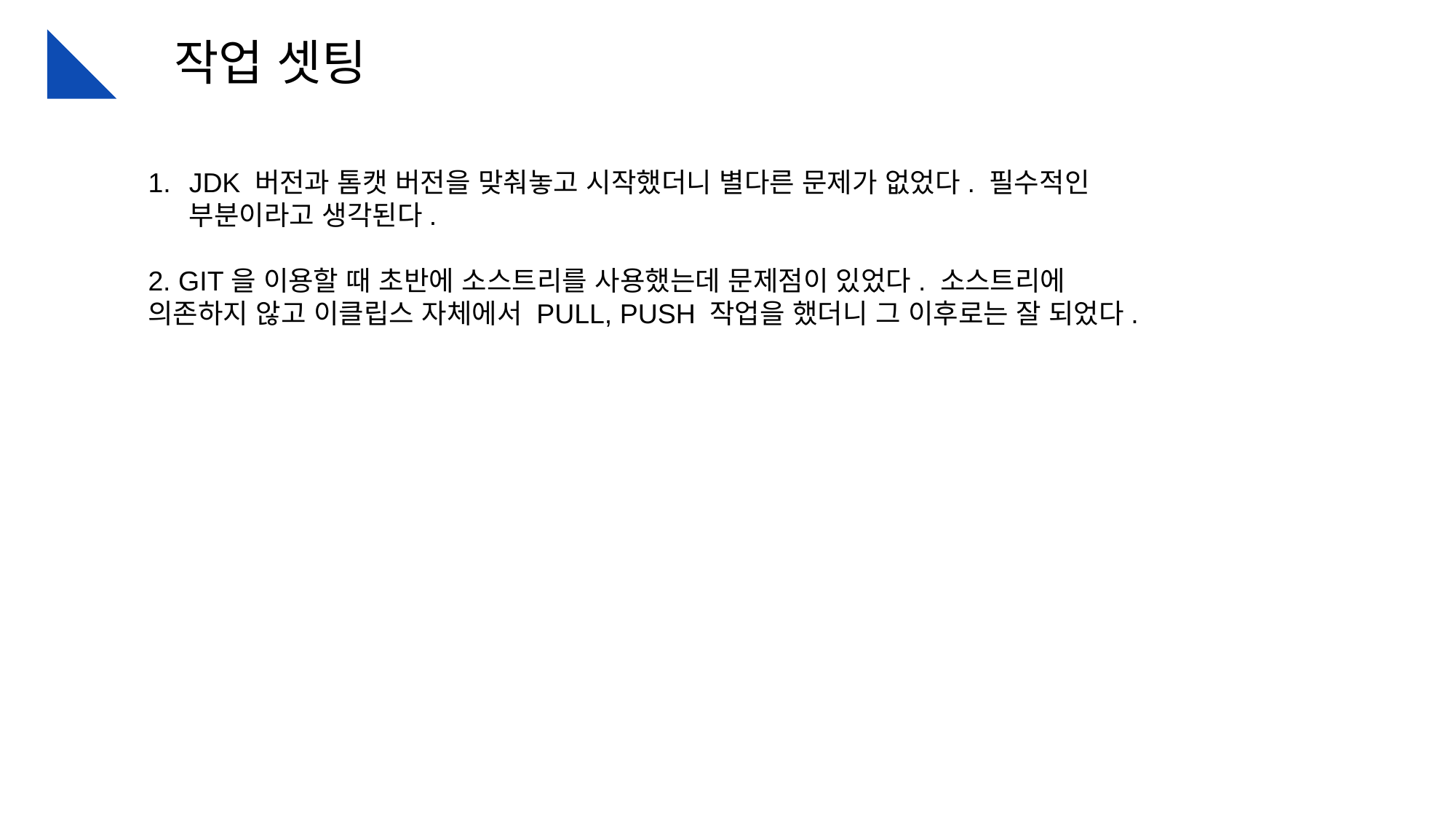

작업 셋팅

JDK 버전과 톰캣 버전을 맞춰놓고 시작했더니 별다른 문제가 없었다. 필수적인 부분이라고 생각된다.

2. GIT을 이용할 때 초반에 소스트리를 사용했는데 문제점이 있었다. 소스트리에 의존하지 않고 이클립스 자체에서 PULL, PUSH 작업을 했더니 그 이후로는 잘 되었다.